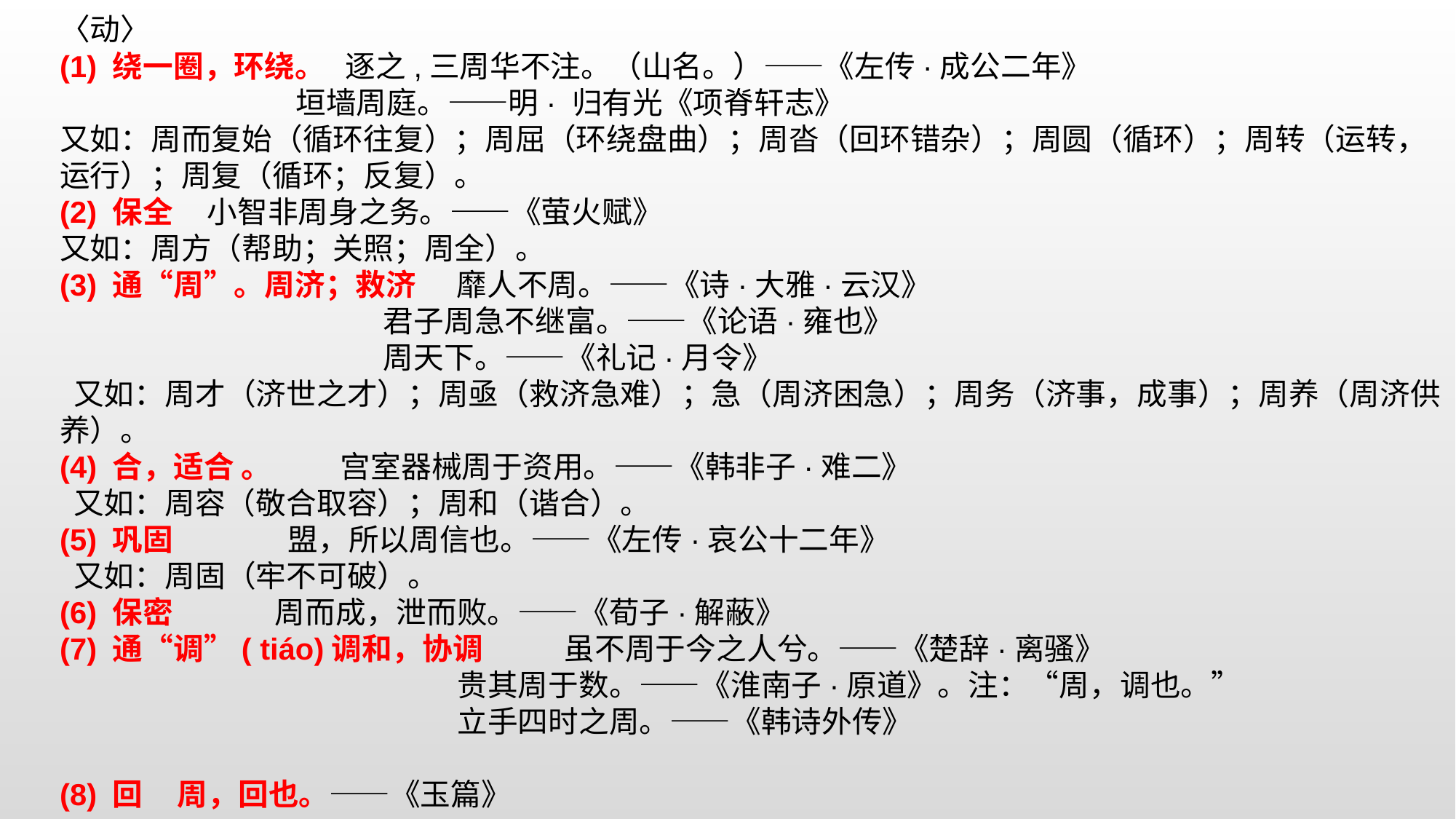

周

zhōu ㄓㄡˉ

1. 圈子，环绕：～围。～天。～转（zhuǎn ）。～匝（a.环绕；b.周到）。

2. 普遍、全面：～身。～延。～全。～游。

3. 时期的一轮，亦特指一个星期：～岁。～年。～期。～星（十二年）。上～。

4. 完备：～到。～密。～详。～正（端正）。～折（事情进行不顺利）。

5. 给，接济：～济。

6. 中国朝代名：西～。东～。武～。北～。后～。[1]

7. 姓。

◎ 周 zhōu

〈形〉

(1)

（象形。甲骨文字形，在“田”里加四点，郭沫若认为“周象田中有种植之形。”有稠密和周遍的意思。小篆析为会意，从用口。段玉裁认为，善用口则周密。本义：周密；周到而没有疏漏。)

(2) 同本义

周，密也。——《说文》

忠信为周。——《国语·鲁语》

自周有终。——《礼记·缁衣》。注：“忠信曰周。”

人不可不周。——《管子·人主》。注：“谓谨密也。”

其藏之也周。——《左传·昭公四年》

辅周则国必强。——《孙子·谋政》

责己也重以周。——唐· 韩愈《原毁》

(3) 又如：周悉（周密）；计划不周；周谋（周密的谋划）；周严（周密严谨）；周谨（周密谨慎）；周虑（周密考虑）。

(4) 稠密；紧密。

橐之而约则周也。——《周礼·考工记·函人》

具车徒以受地必周。——《左传·襄公二十六年》。注：“密也。”

盟所以周信也。——《左传·襄公十二年》。注：“固也。”

(5) 又如：周置（密布）；周云（密云，浓云）；周闭（严密隐蔽内情）。

〈动〉
(1) 绕一圈，环绕。   逐之,三周华不注。（山名。）——《左传·成公二年》
                                  垣墙周庭。——明· 归有光《项脊轩志》
又如：周而复始（循环往复）；周屈（环绕盘曲）；周沓（回环错杂）；周圆（循环）；周转（运转，运行）；周复（循环；反复）。
(2) 保全     小智非周身之务。——《萤火赋》
又如：周方（帮助；关照；周全）。
(3) 通“周”。周济；救济      靡人不周。——《诗·大雅·云汉》
                                               君子周急不继富。——《论语·雍也》
                                               周天下。——《礼记·月令》
 又如：周才（济世之才）；周亟（救济急难）；急（周济困急）；周务（济事，成事）；周养（周济供养）。
(4) 合，适合 。          宫室器械周于资用。——《韩非子·难二》
 又如：周容（敬合取容）；周和（谐合）。
(5) 巩固                 盟，所以周信也。——《左传·哀公十二年》
 又如：周固（牢不可破）。
(6) 保密               周而成，泄而败。——《荀子·解蔽》
(7) 通“调”( tiáo)调和，协调            虽不周于今之人兮。——《楚辞·离骚》
                                                          贵其周于数。——《淮南子·原道》。注：“周，调也。”
                                                          立手四时之周。——《韩诗外传》

(8) 回     周，回也。——《玉篇》